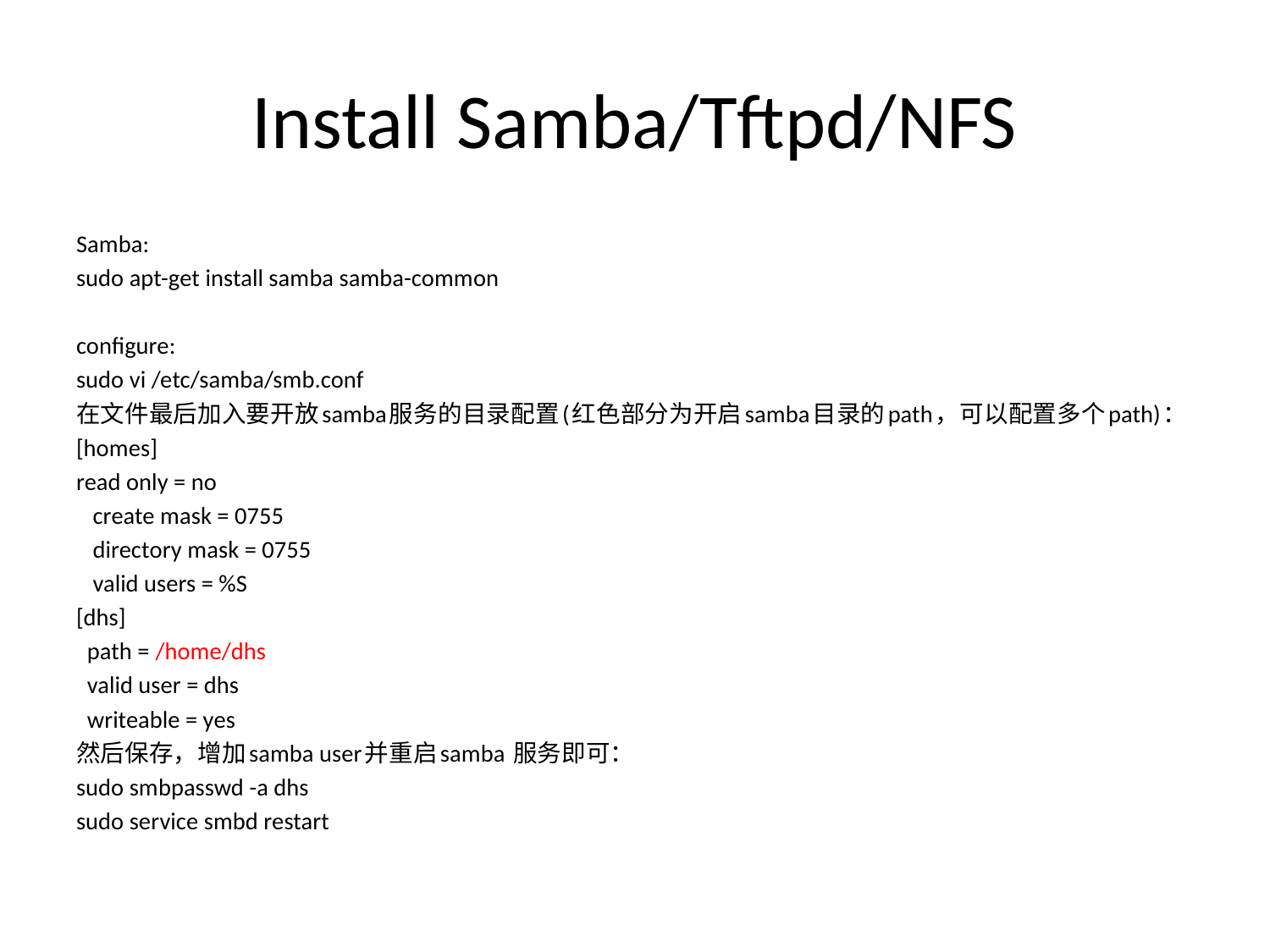

# Install Samba/Tftpd/NFS
Samba:
sudo apt-get install samba samba-common

configure:
sudo vi /etc/samba/smb.conf
在文件最后加入要开放samba服务的目录配置(红色部分为开启samba目录的path，可以配置多个path)：
[homes]
read only = no
   create mask = 0755
   directory mask = 0755
   valid users = %S
[dhs]
  path = /home/dhs
  valid user = dhs
  writeable = yes
然后保存，增加samba user并重启samba 服务即可：
sudo smbpasswd -a dhs
sudo service smbd restart